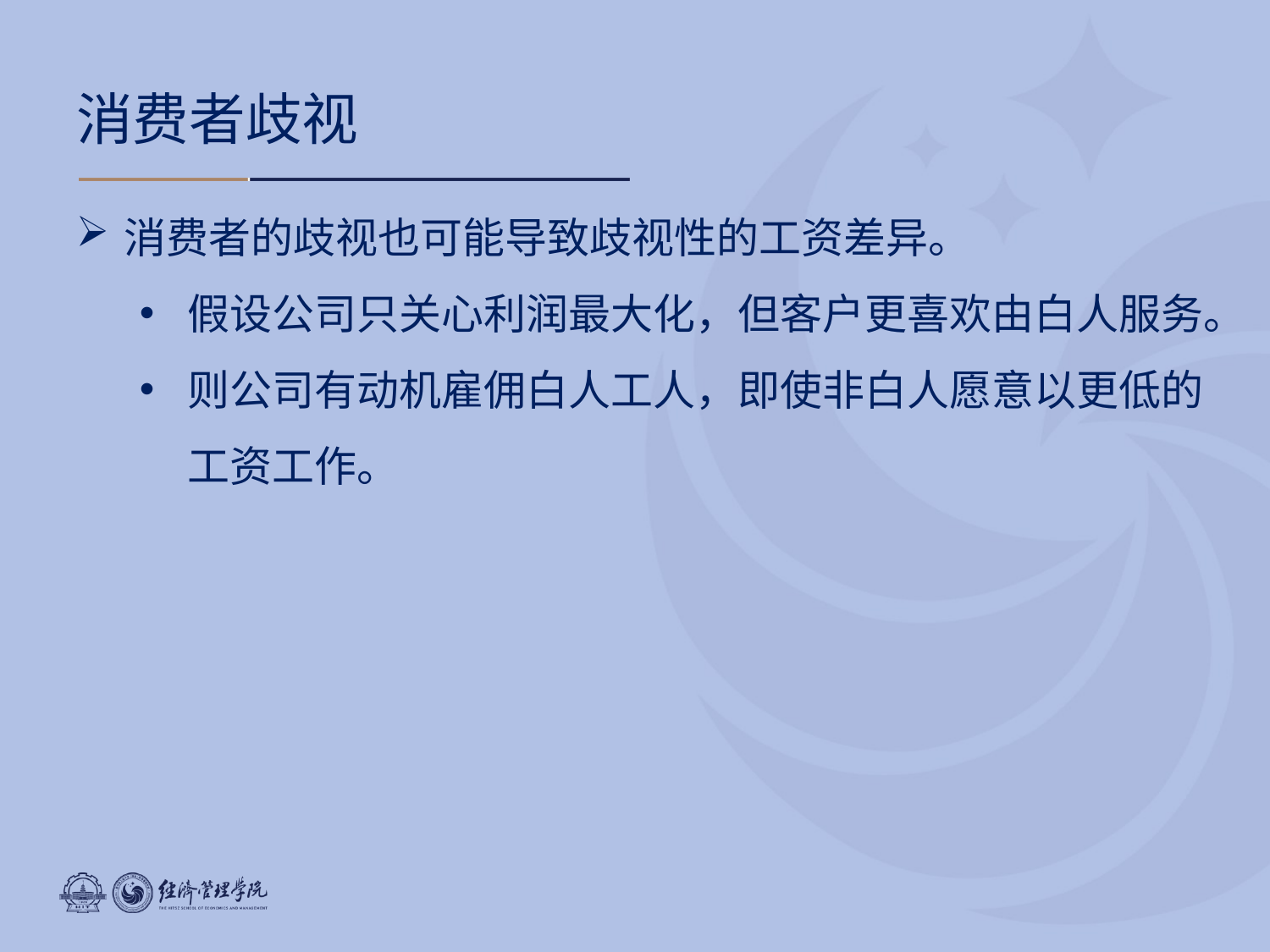

# 消费者歧视
消费者的歧视也可能导致歧视性的工资差异。
假设公司只关心利润最大化，但客户更喜欢由白人服务。
则公司有动机雇佣白人工人，即使非白人愿意以更低的工资工作。